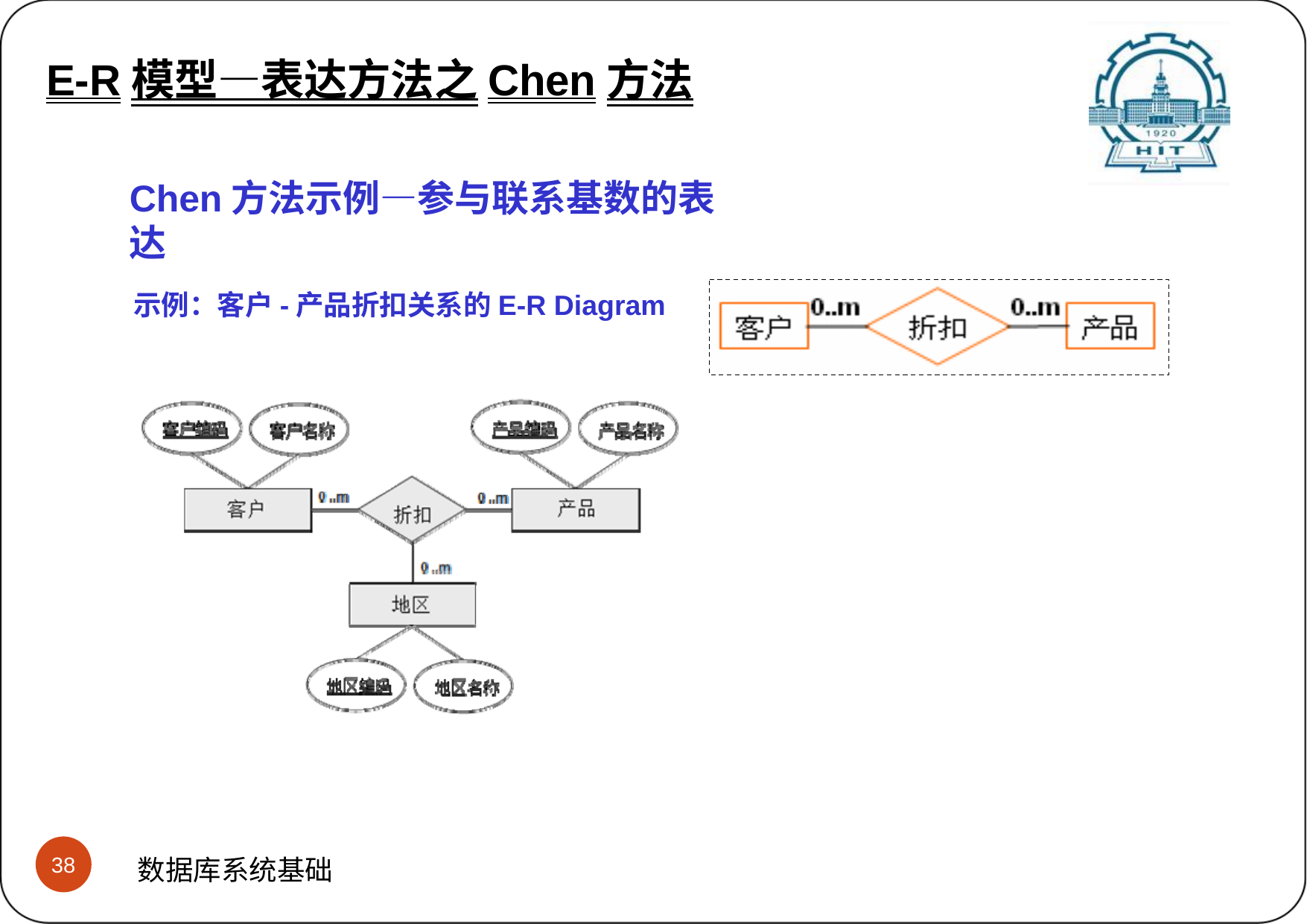

E-R模型—表达方法之Chen方法
# E-R模型表达方法之chen方法 (4)示例
Chen方法示例—参与联系基数的表达
示例：客户-产品折扣关系的E-R Diagram